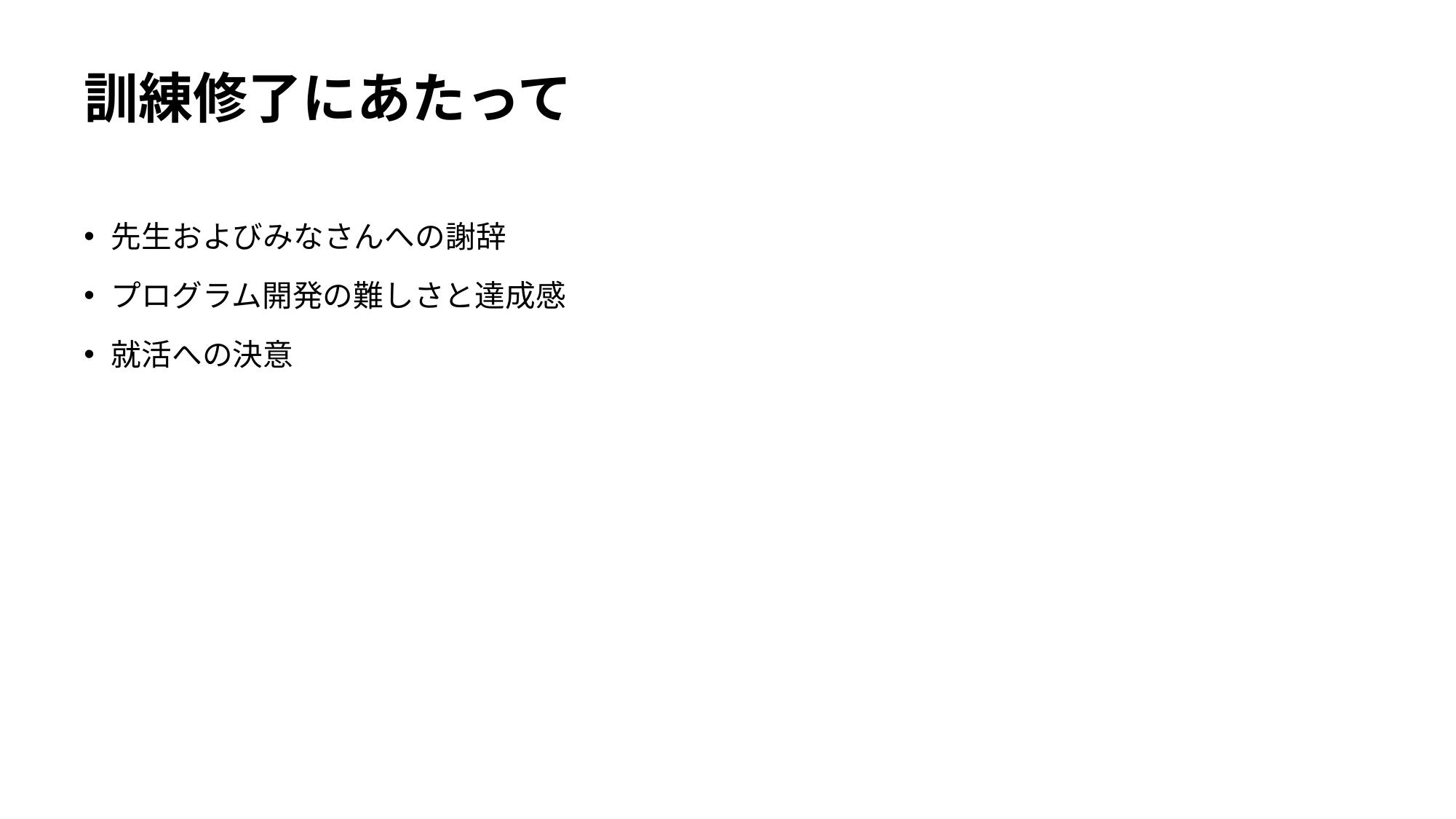

# 訓練修了にあたって
先生およびみなさんへの謝辞
プログラム開発の難しさと達成感
就活への決意